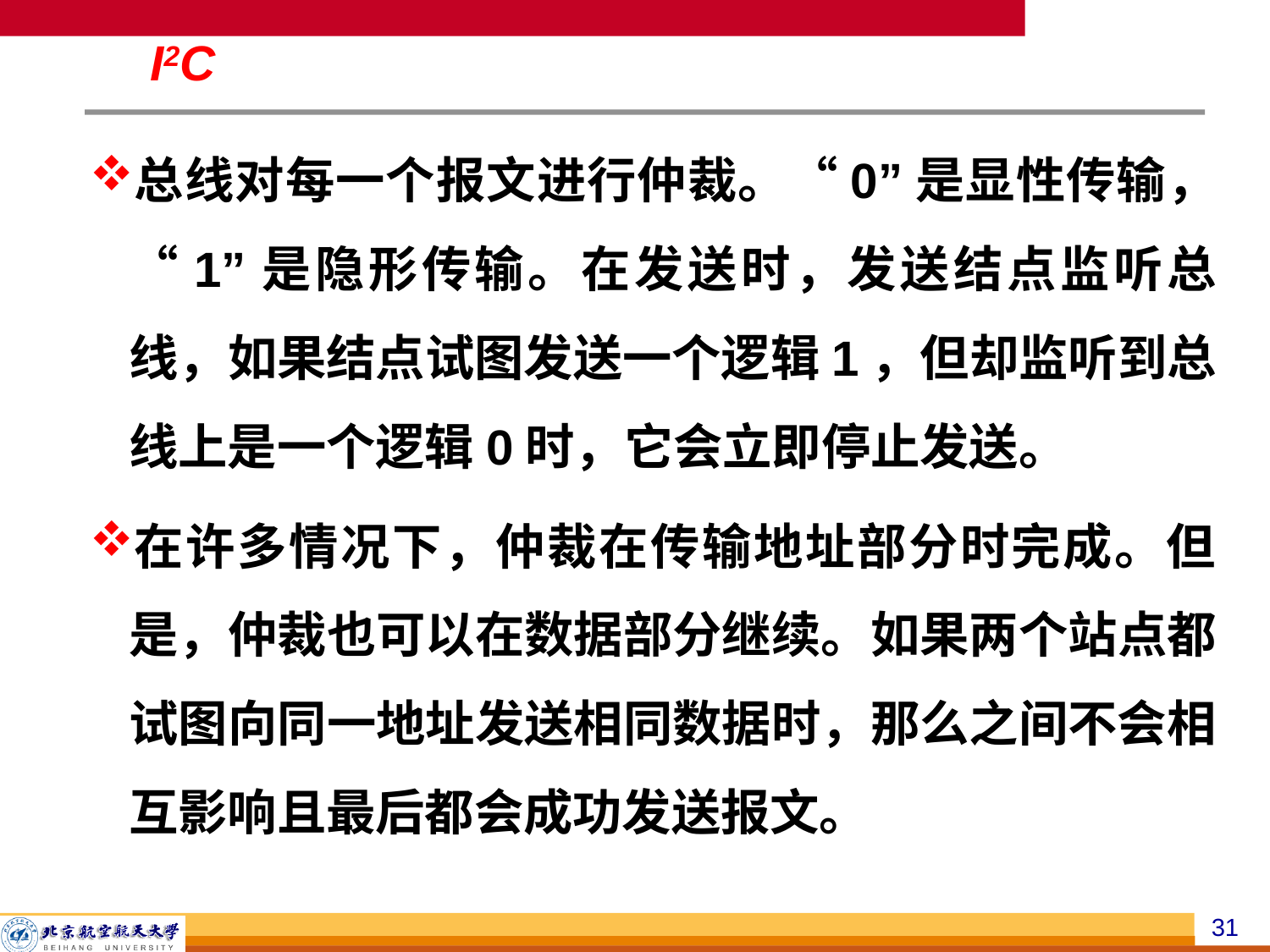

# I2C
总线对每一个报文进行仲裁。“0”是显性传输，“1”是隐形传输。在发送时，发送结点监听总线，如果结点试图发送一个逻辑1，但却监听到总线上是一个逻辑0时，它会立即停止发送。
在许多情况下，仲裁在传输地址部分时完成。但是，仲裁也可以在数据部分继续。如果两个站点都试图向同一地址发送相同数据时，那么之间不会相互影响且最后都会成功发送报文。